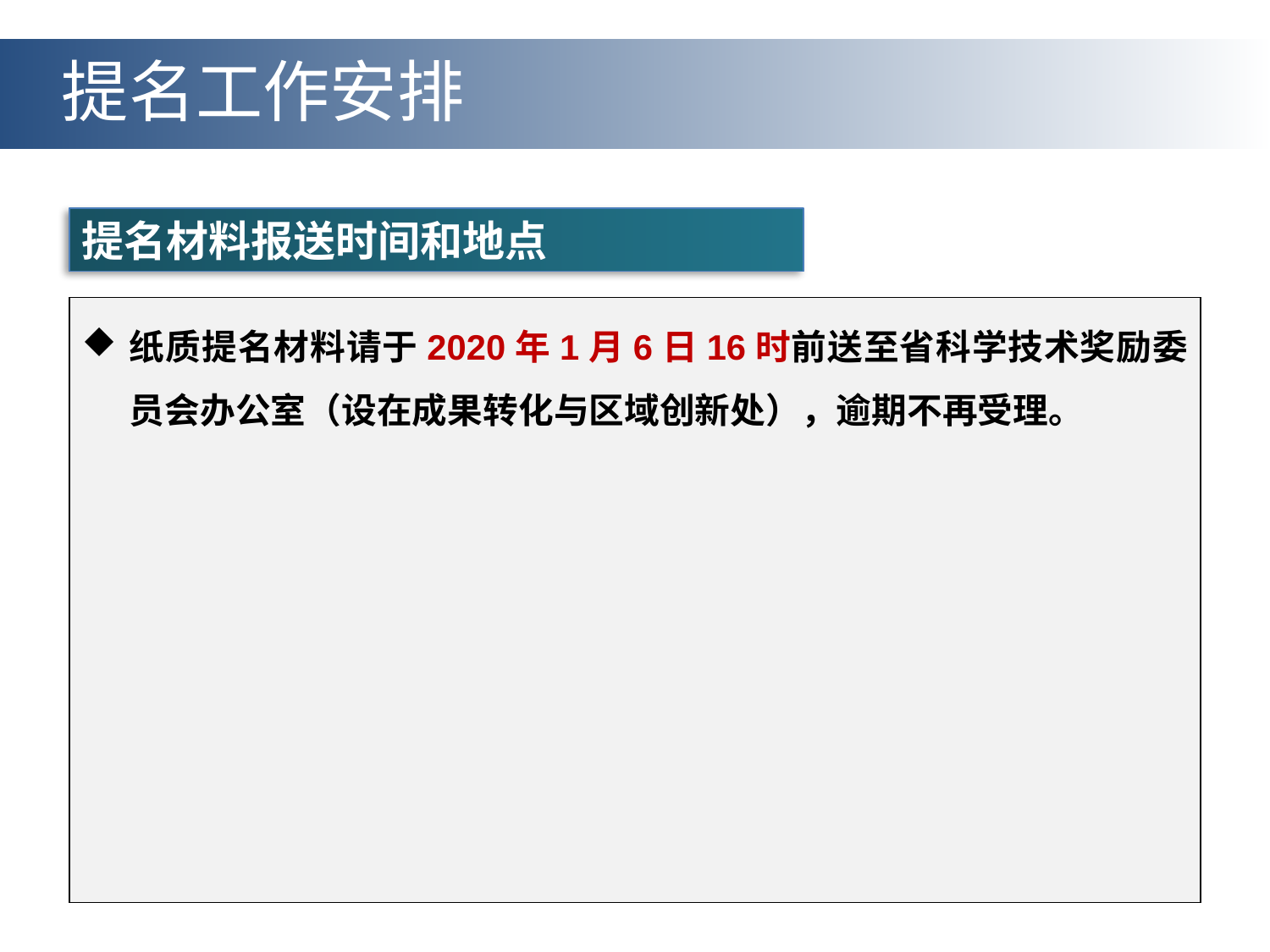

提名工作安排

提名材料报送时间和地点
纸质提名材料请于2020年1月6日16时前送至省科学技术奖励委员会办公室（设在成果转化与区域创新处），逾期不再受理。